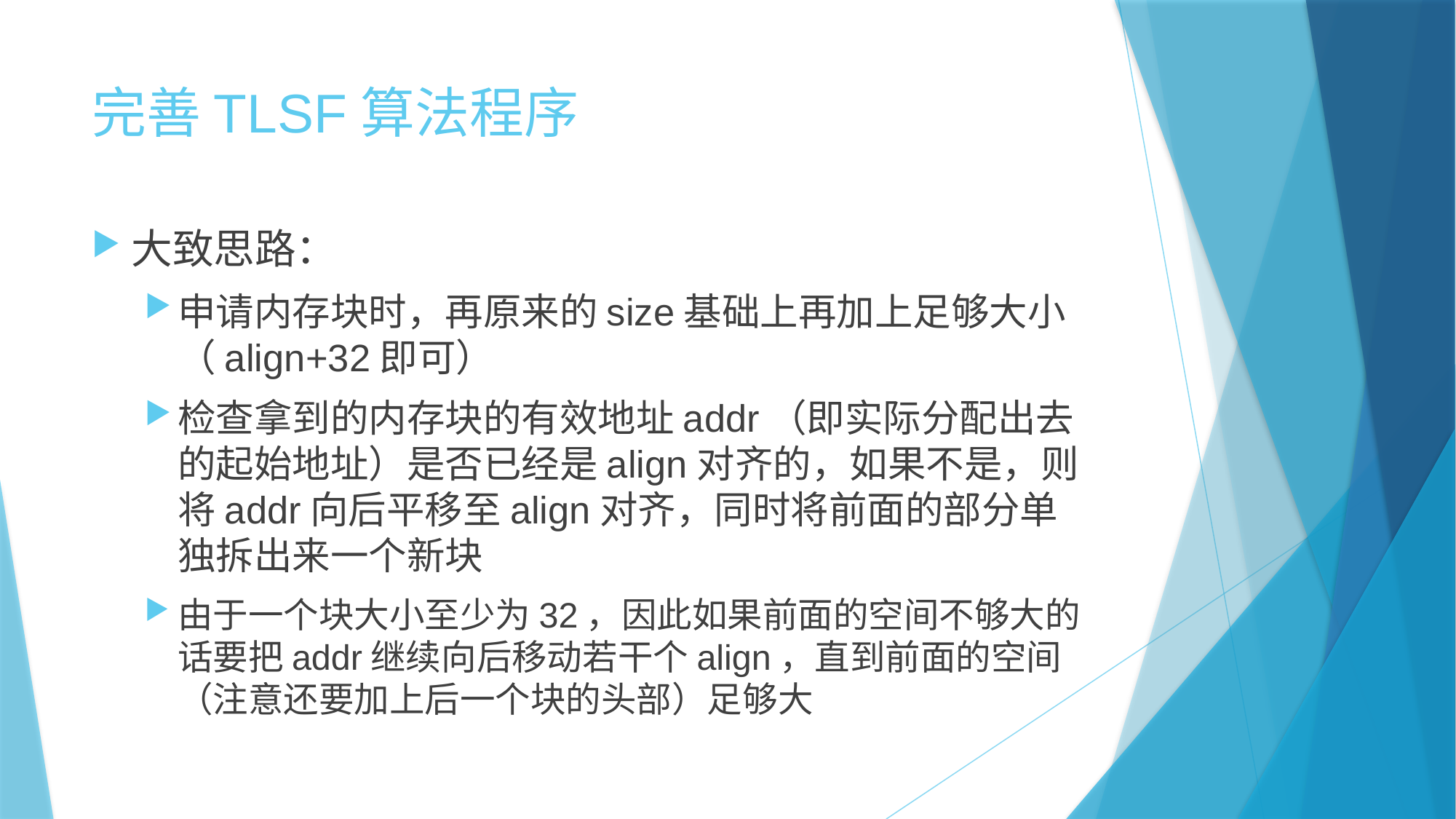

# 完善TLSF算法程序
大致思路：
申请内存块时，再原来的size基础上再加上足够大小（align+32即可）
检查拿到的内存块的有效地址addr（即实际分配出去的起始地址）是否已经是align对齐的，如果不是，则将addr向后平移至align对齐，同时将前面的部分单独拆出来一个新块
由于一个块大小至少为32，因此如果前面的空间不够大的话要把addr继续向后移动若干个align，直到前面的空间（注意还要加上后一个块的头部）足够大